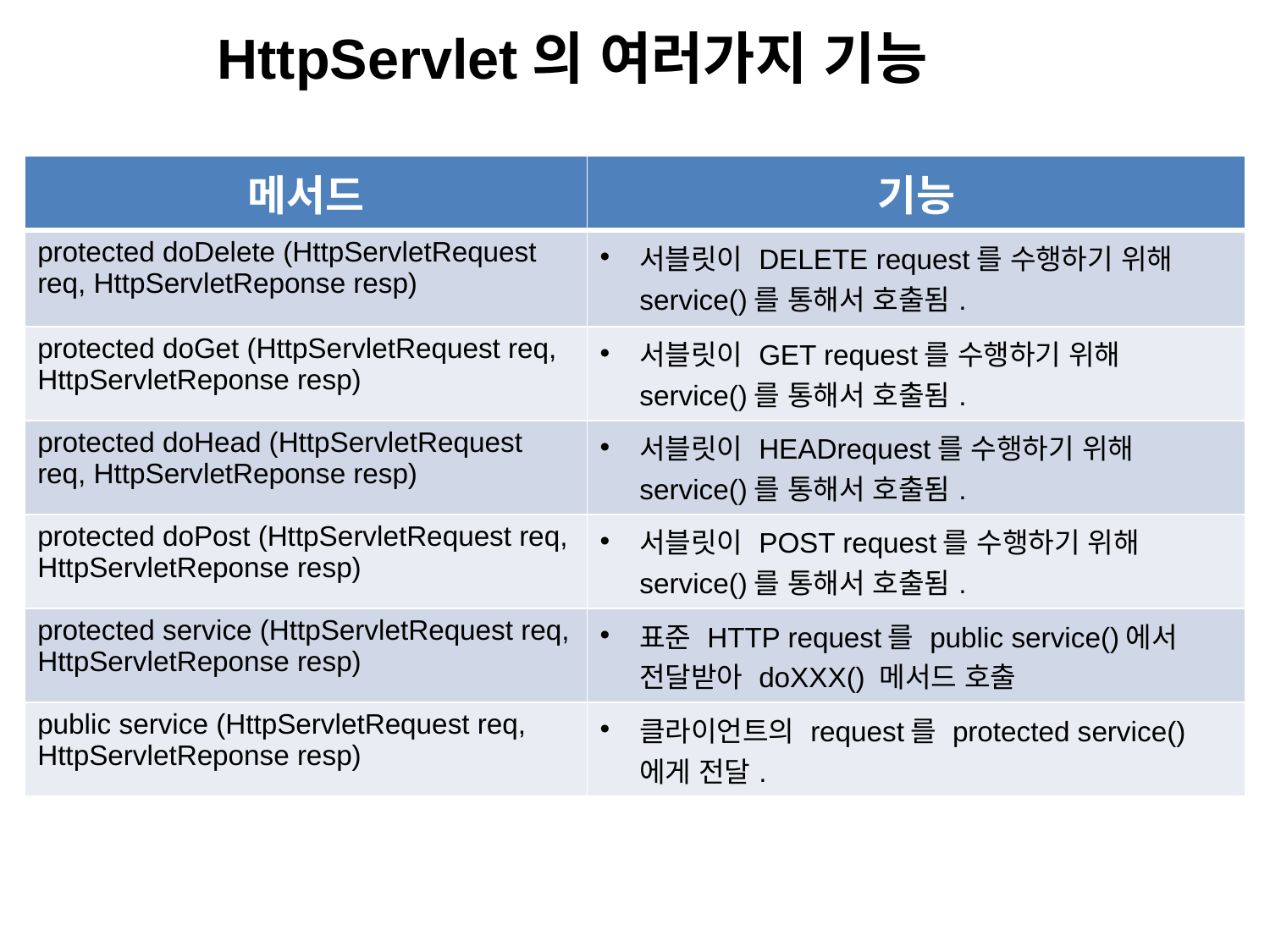

HttpServlet의 여러가지 기능
| 메서드 | 기능 |
| --- | --- |
| protected doDelete (HttpServletRequest req, HttpServletReponse resp) | 서블릿이 DELETE request를 수행하기 위해 service()를 통해서 호출됨. |
| protected doGet (HttpServletRequest req, HttpServletReponse resp) | 서블릿이 GET request를 수행하기 위해 service()를 통해서 호출됨. |
| protected doHead (HttpServletRequest req, HttpServletReponse resp) | 서블릿이 HEADrequest를 수행하기 위해 service()를 통해서 호출됨. |
| protected doPost (HttpServletRequest req, HttpServletReponse resp) | 서블릿이 POST request를 수행하기 위해 service()를 통해서 호출됨. |
| protected service (HttpServletRequest req, HttpServletReponse resp) | 표준 HTTP request를 public service()에서 전달받아 doXXX() 메서드 호출 |
| public service (HttpServletRequest req, HttpServletReponse resp) | 클라이언트의 request를 protected service()에게 전달. |